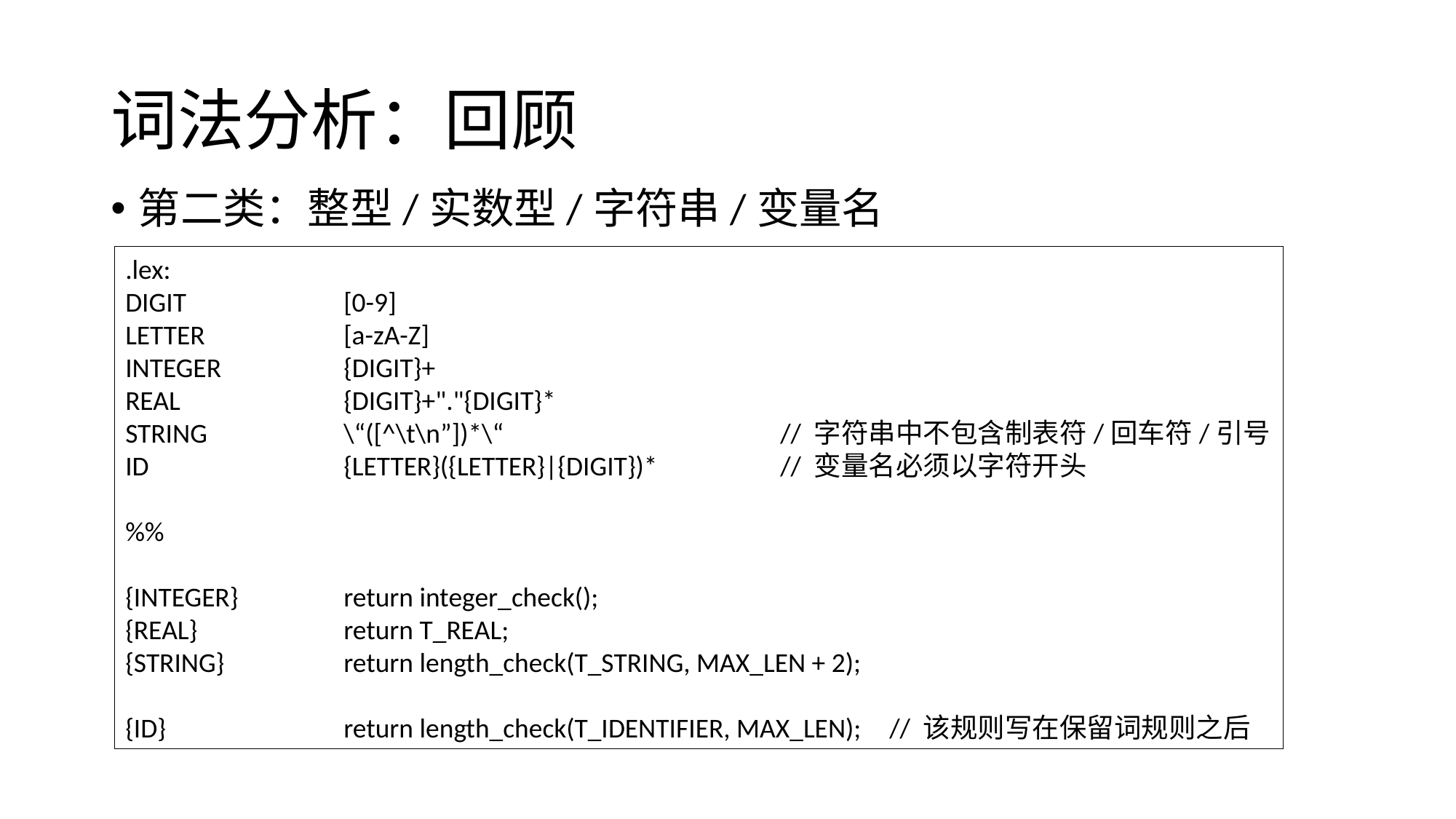

# 词法分析：回顾
第二类：整型/实数型/字符串/变量名
.lex:
DIGIT		[0-9]
LETTER		[a-zA-Z]
INTEGER		{DIGIT}+
REAL        		{DIGIT}+"."{DIGIT}*
STRING      	\“([^\t\n”])*\“			// 字符串中不包含制表符/回车符/引号
ID          		{LETTER}({LETTER}|{DIGIT})*		// 变量名必须以字符开头

%%

{INTEGER}   	return integer_check();
{REAL}      	return T_REAL;
{STRING}    	return length_check(T_STRING, MAX_LEN + 2);

{ID}        		return length_check(T_IDENTIFIER, MAX_LEN);	// 该规则写在保留词规则之后